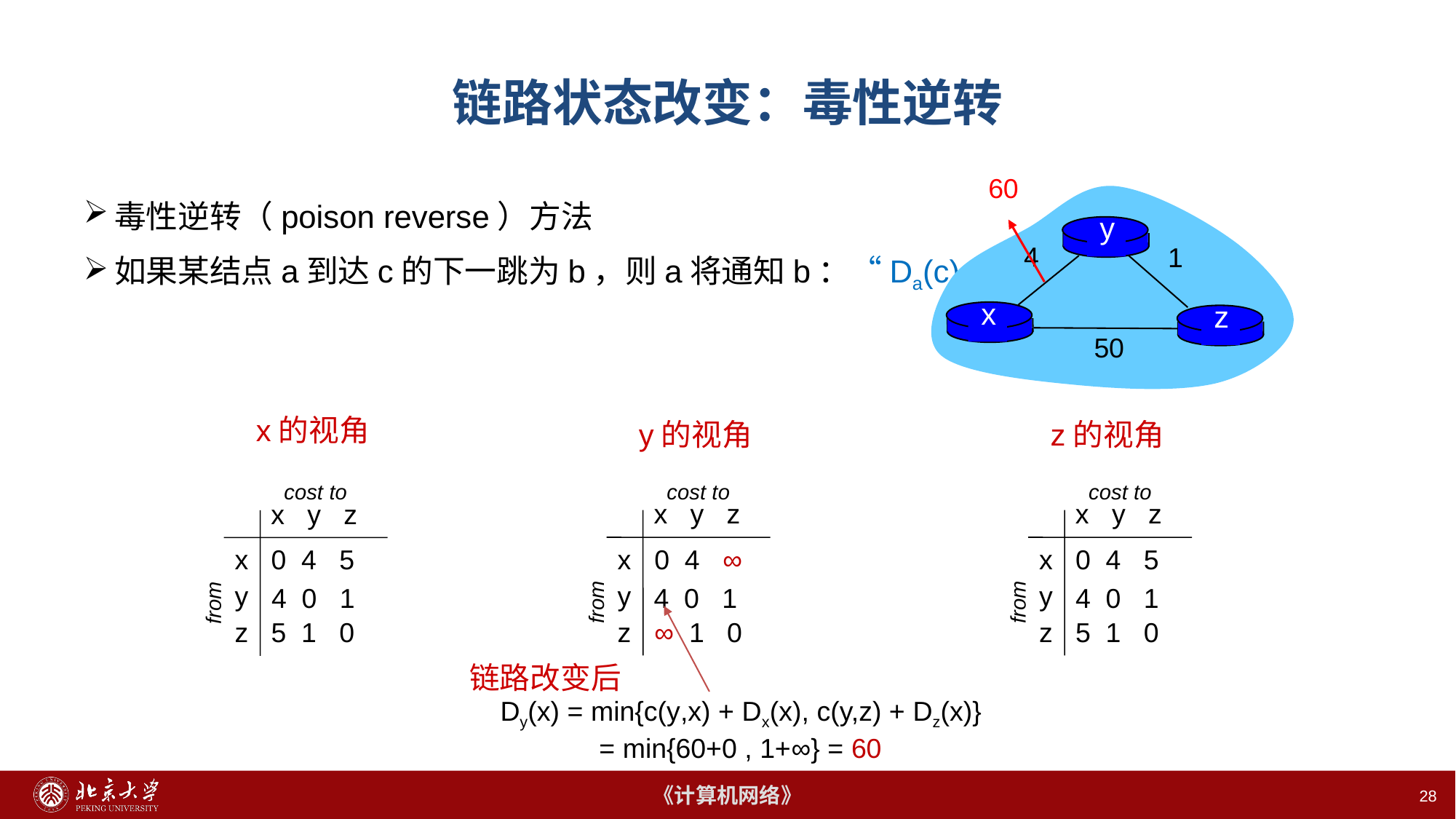

# 链路状态改变：毒性逆转
60

y

4
1

x

z

50

毒性逆转（poison reverse）方法
如果某结点a到达c的下一跳为b，则a将通知b：“Da(c) = ∞”
x的视角
z的视角
y的视角
cost to
cost to
cost to
x   y   z
x   y   z
x   y   z

x
0  4   ∞
x
0  4   5
x
0  4   5

y
y
y
4  0   1
4  0   1
4  0   1
from
from
from

z
∞  1   0
z
5  1   0
z
5  1   0
链路改变后
Dy(x) = min{c(y,x) + Dx(x), c(y,z) + Dz(x)}
             = min{60+0 , 1+∞} = 60
28